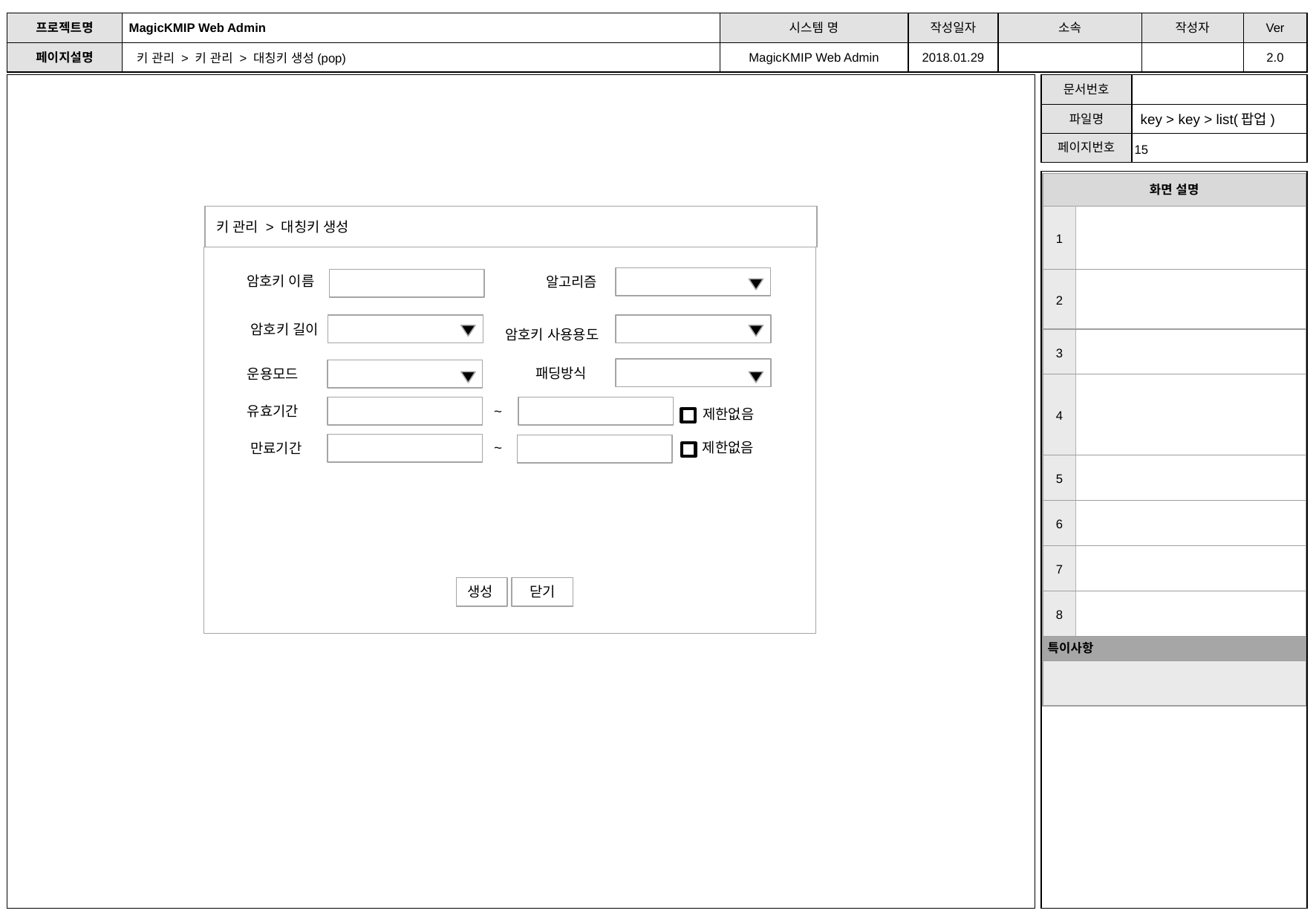

키 관리 > 키 관리 > 대칭키 생성(pop)

key > key > list(팝업)
| 화면 설명 |  |
| --- | --- |
| 1 |  |
| 2 |  |
| 3 |  |
| 4 |  |
| 5 |  |
| 6 |  |
| 7 |  |
| 8 |  |
| 특이사항 |  |
|  |  |
키 관리 > 대칭키 생성

암호키 이름
알고리즘

암호키 길이

암호키 사용용도

패딩방식
운용모드

유효기간
~
제한없음

~
제한없음
만료기간

생성
닫기